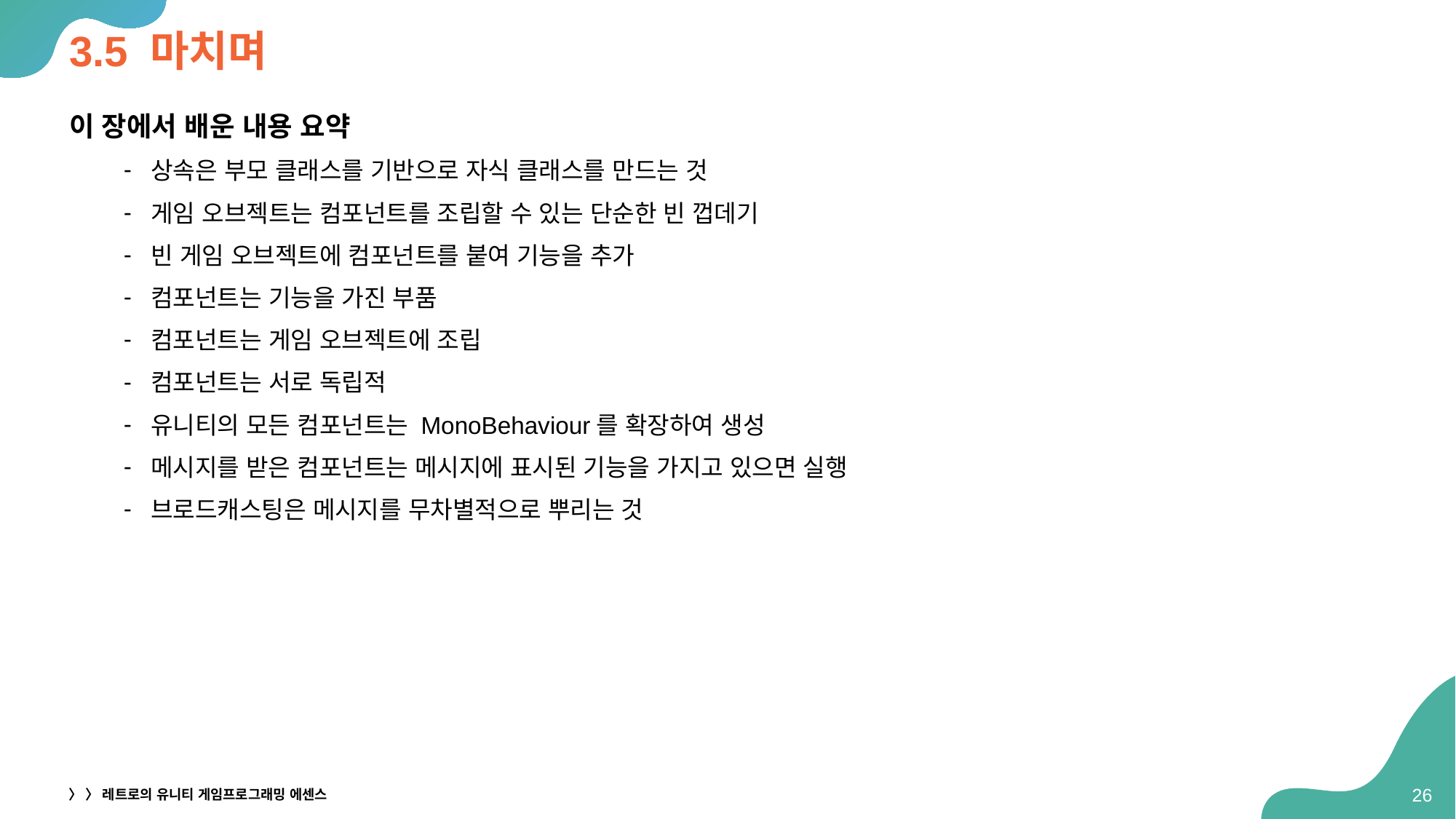

# 3.5 마치며
이 장에서 배운 내용 요약
상속은 부모 클래스를 기반으로 자식 클래스를 만드는 것
게임 오브젝트는 컴포넌트를 조립할 수 있는 단순한 빈 껍데기
빈 게임 오브젝트에 컴포넌트를 붙여 기능을 추가
컴포넌트는 기능을 가진 부품
컴포넌트는 게임 오브젝트에 조립
컴포넌트는 서로 독립적
유니티의 모든 컴포넌트는 MonoBehaviour를 확장하여 생성
메시지를 받은 컴포넌트는 메시지에 표시된 기능을 가지고 있으면 실행
브로드캐스팅은 메시지를 무차별적으로 뿌리는 것

26